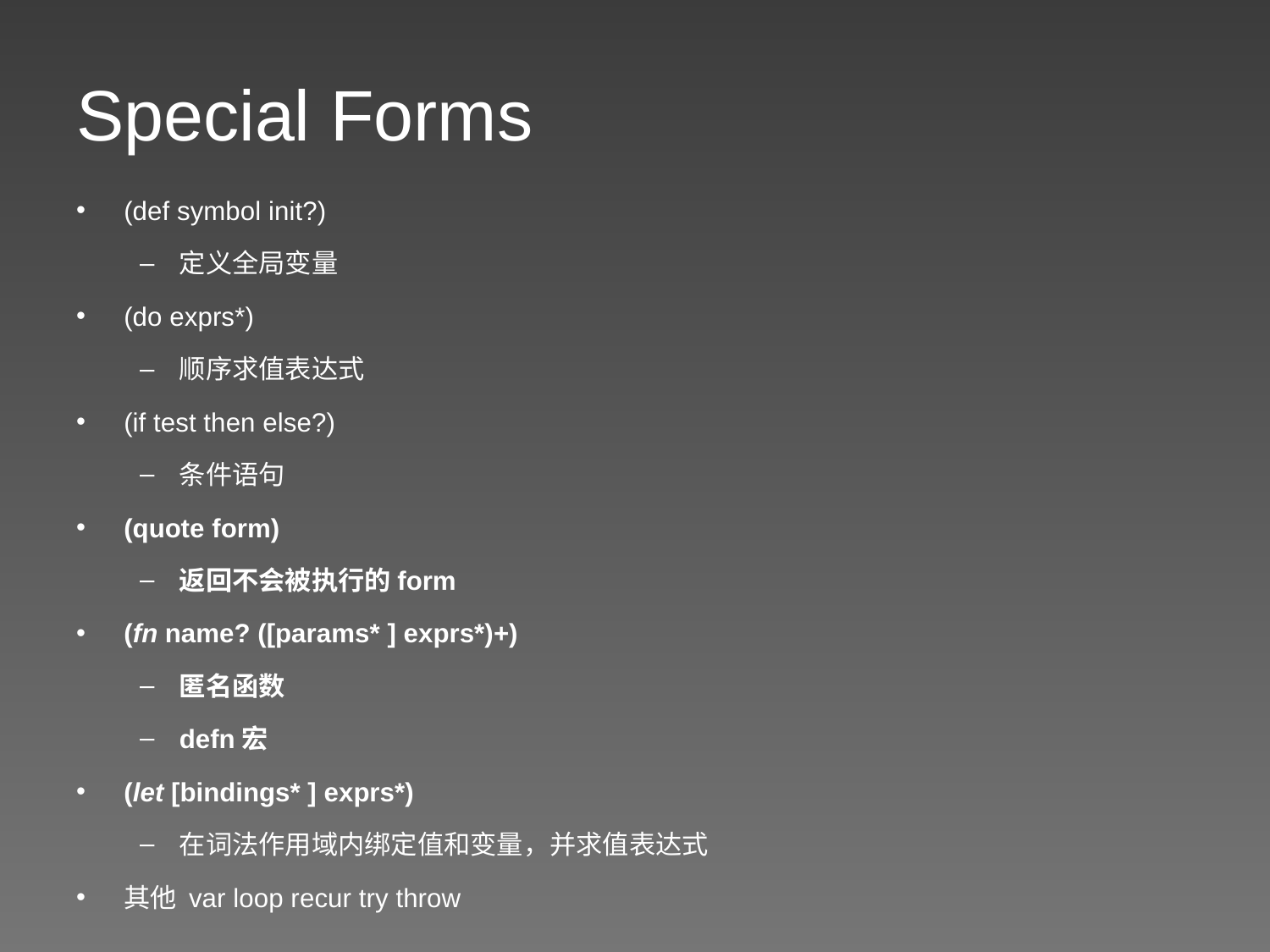

# Special Forms
(def symbol init?)
定义全局变量
(do exprs*)
顺序求值表达式
(if test then else?)
条件语句
(quote form)
返回不会被执行的form
(fn name? ([params* ] exprs*)+)
匿名函数
defn宏
(let [bindings* ] exprs*)
在词法作用域内绑定值和变量，并求值表达式
其他 var loop recur try throw